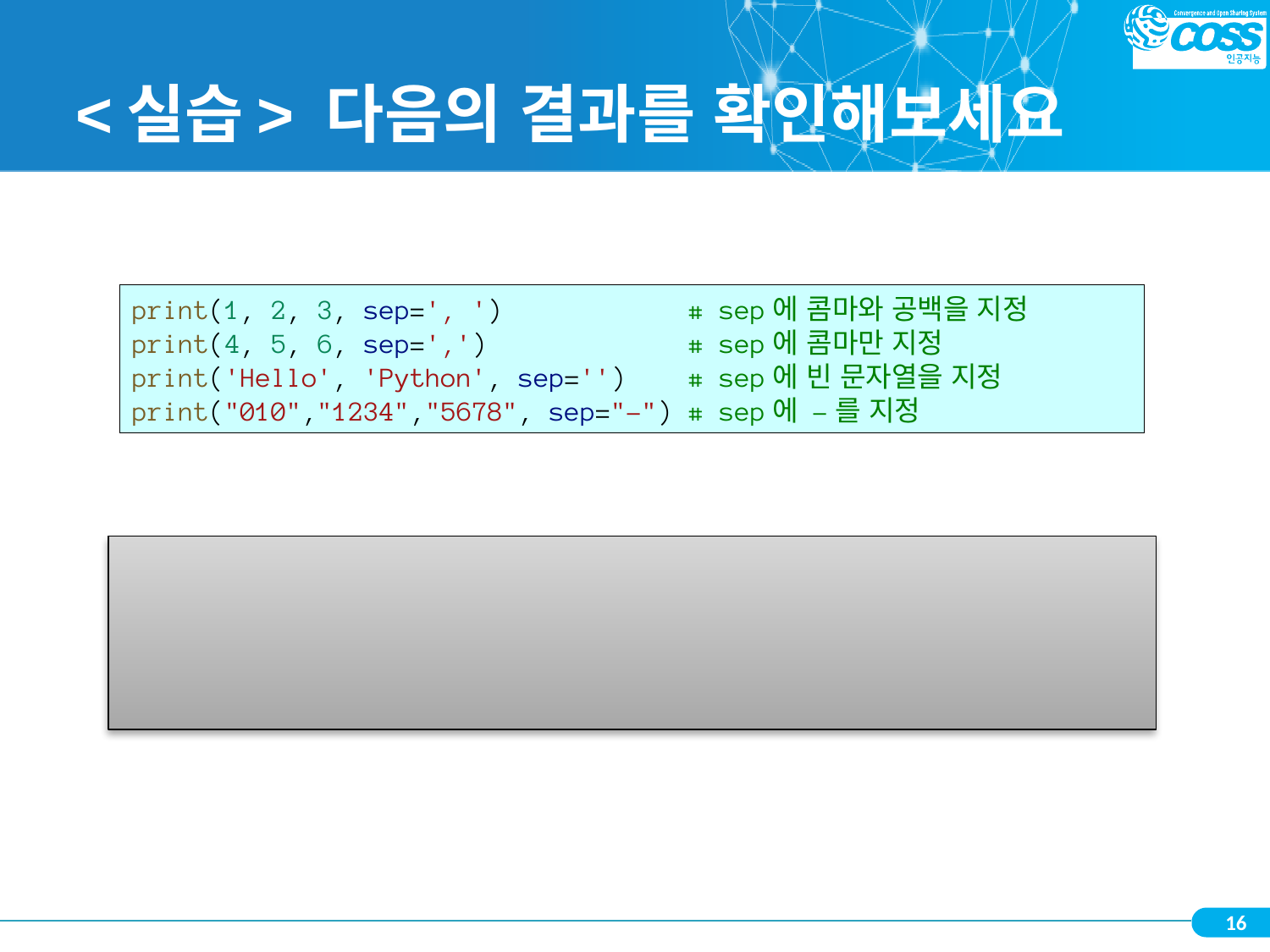

# <실습> 다음의 결과를 확인해보세요
print(1, 2, 3, sep=', ')            # sep에 콤마와 공백을 지정
print(4, 5, 6, sep=',')             # sep에 콤마만 지정
print('Hello', 'Python', sep='')    # sep에 빈 문자열을 지정
print("010","1234","5678", sep="-") # sep에 -를 지정

1, 2, 3
4,5,6
HelloPython
010-1234-5678